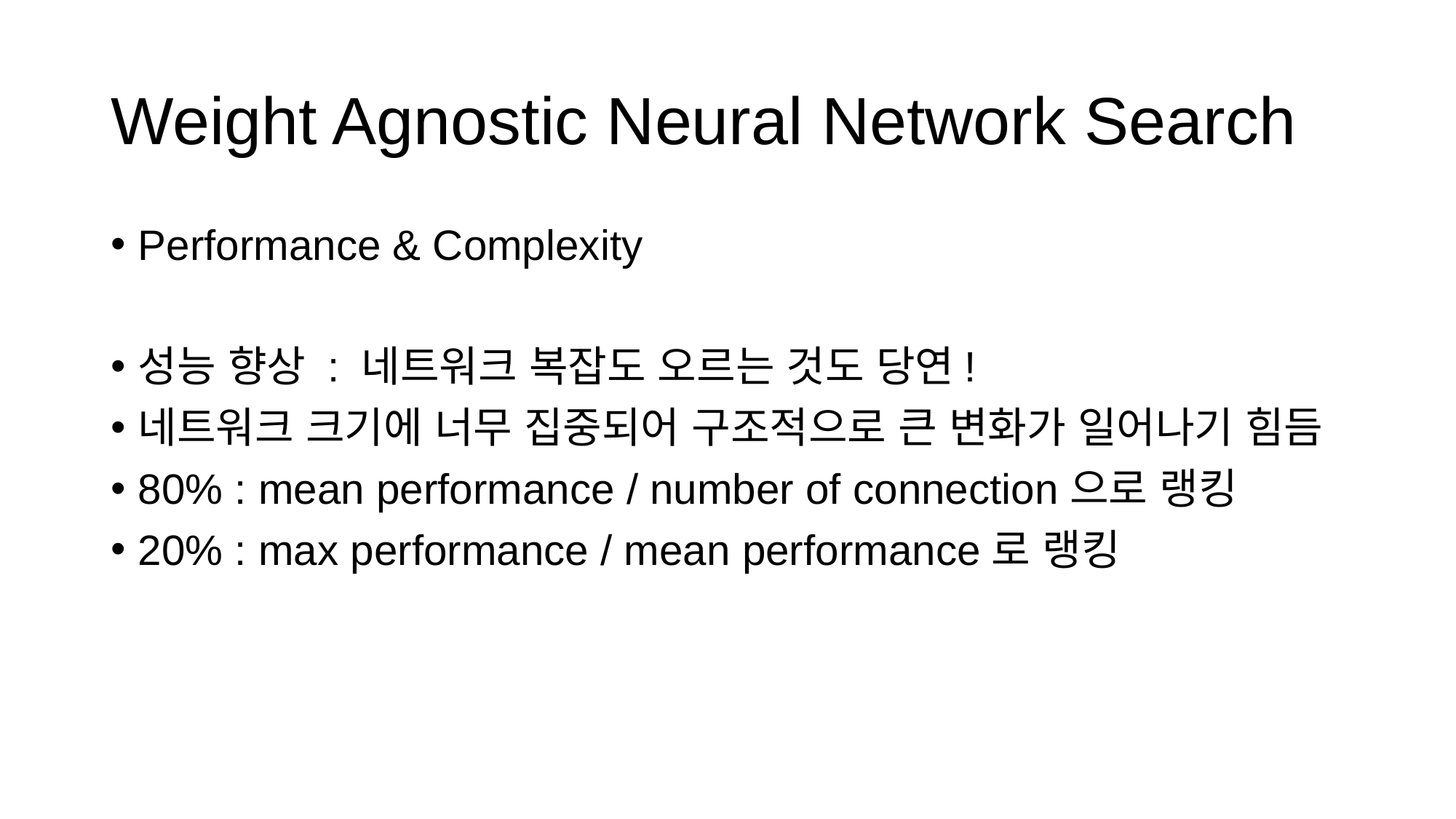

# Weight Agnostic Neural Network Search
Performance & Complexity

성능 향상 : 네트워크 복잡도 오르는 것도 당연!
네트워크 크기에 너무 집중되어 구조적으로 큰 변화가 일어나기 힘듬
80% : mean performance / number of connection으로 랭킹
20% : max performance / mean performance로 랭킹